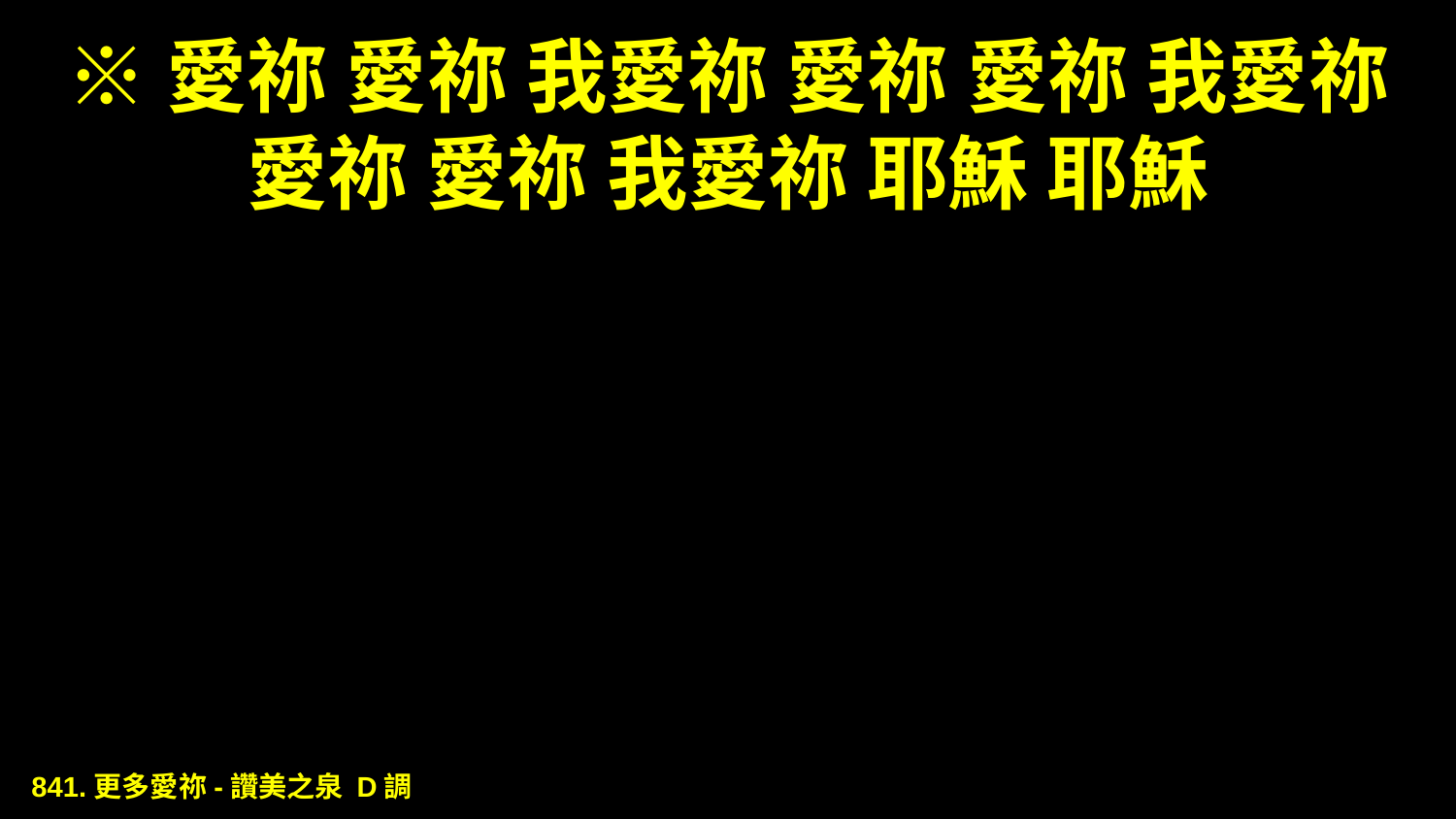

# ※愛祢 愛祢 我愛祢 愛祢 愛祢 我愛祢 愛祢 愛祢 我愛祢 耶穌 耶穌
841.更多愛祢-讚美之泉 D調